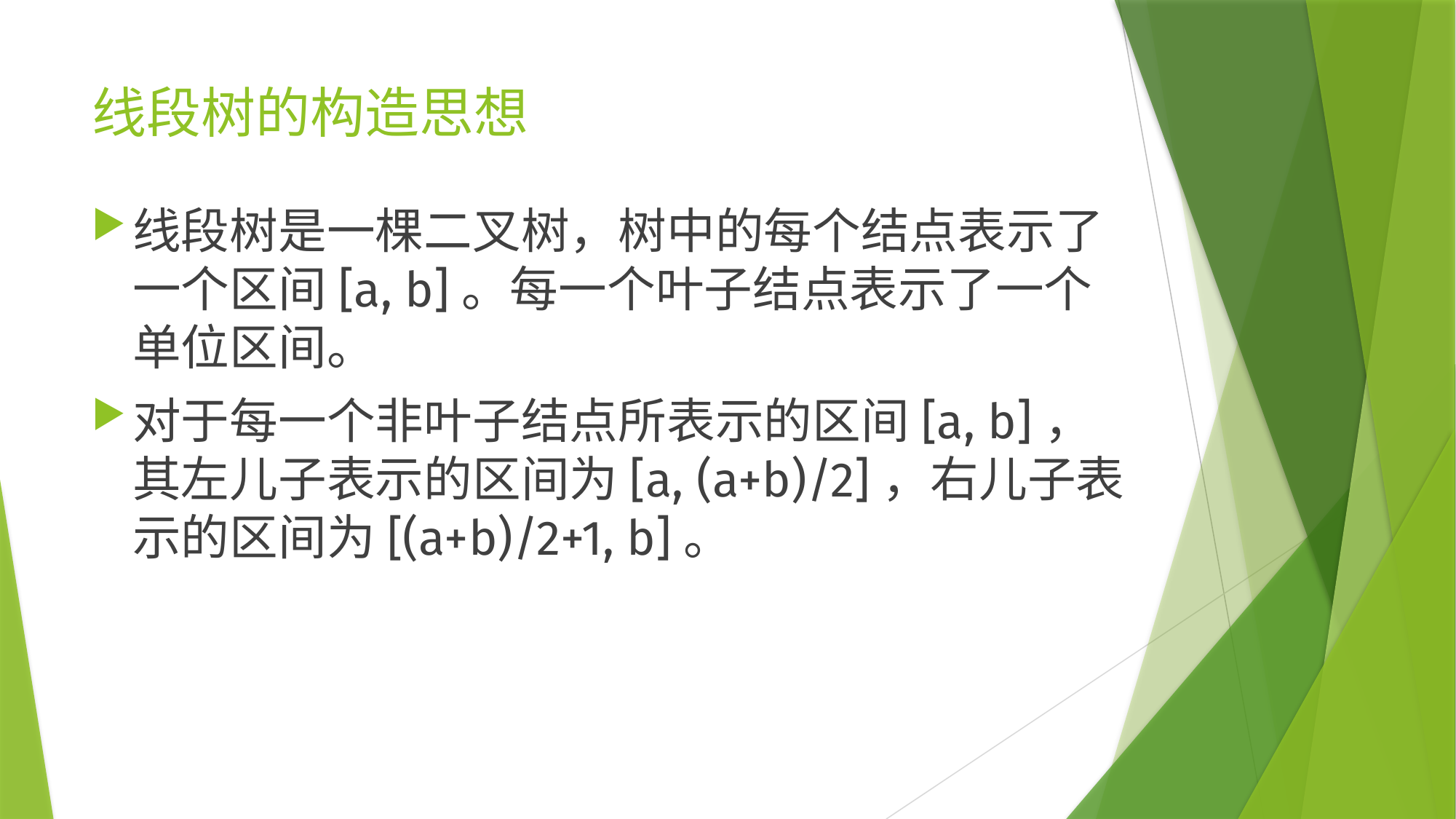

# 线段树的构造思想
线段树是一棵二叉树，树中的每个结点表示了一个区间[a, b]。每一个叶子结点表示了一个单位区间。
对于每一个非叶子结点所表示的区间[a, b]，其左儿子表示的区间为[a, (a+b)/2]，右儿子表示的区间为[(a+b)/2+1, b]。